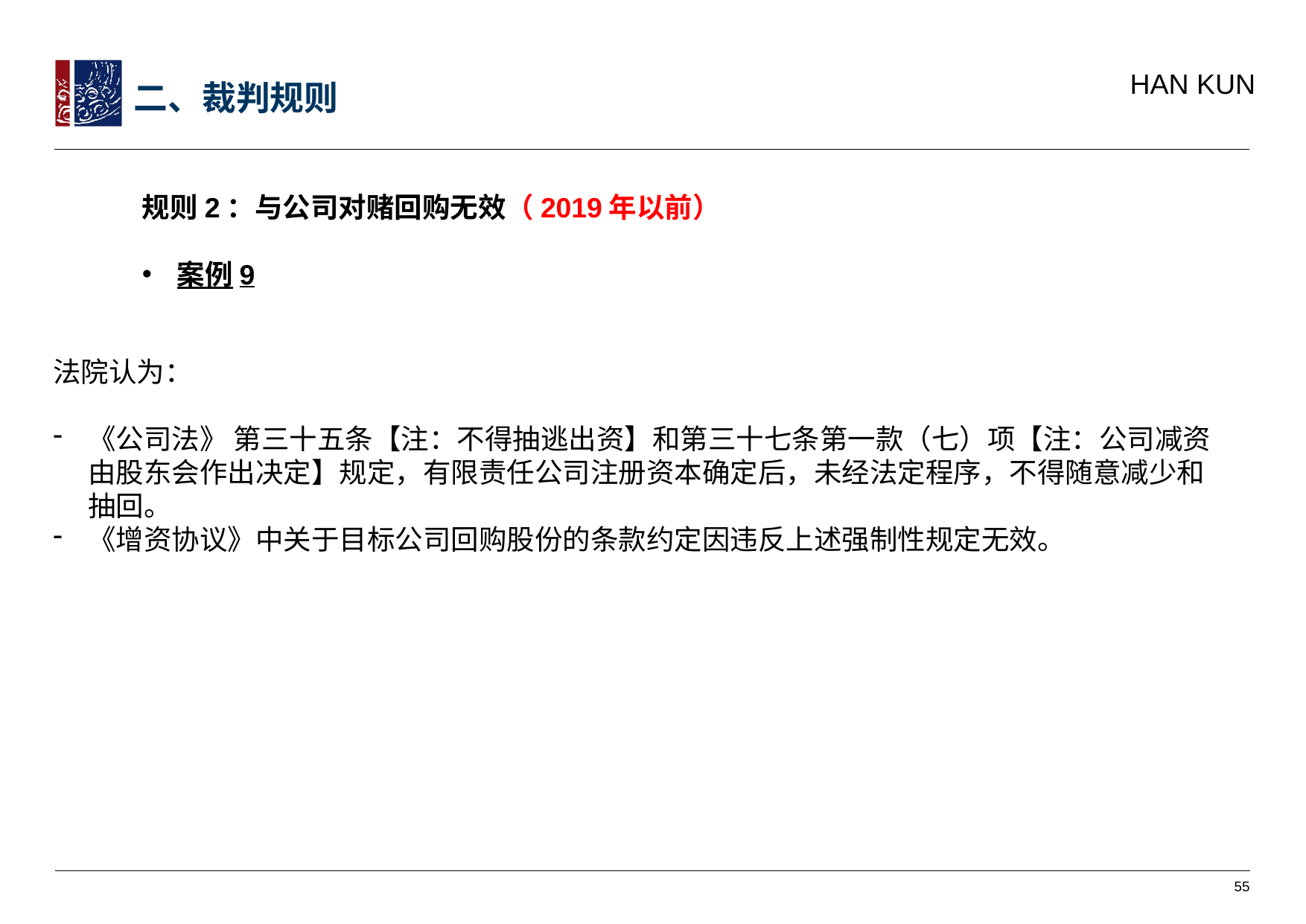

二、裁判规则

规则2：与公司对赌回购无效（2019年以前）

案例9

法院认为：

《公司法》 第三十五条【注：不得抽逃出资】和第三十七条第一款（七）项【注：公司减资由股东会作出决定】规定，有限责任公司注册资本确定后，未经法定程序，不得随意减少和抽回。
《增资协议》中关于目标公司回购股份的条款约定因违反上述强制性规定无效。